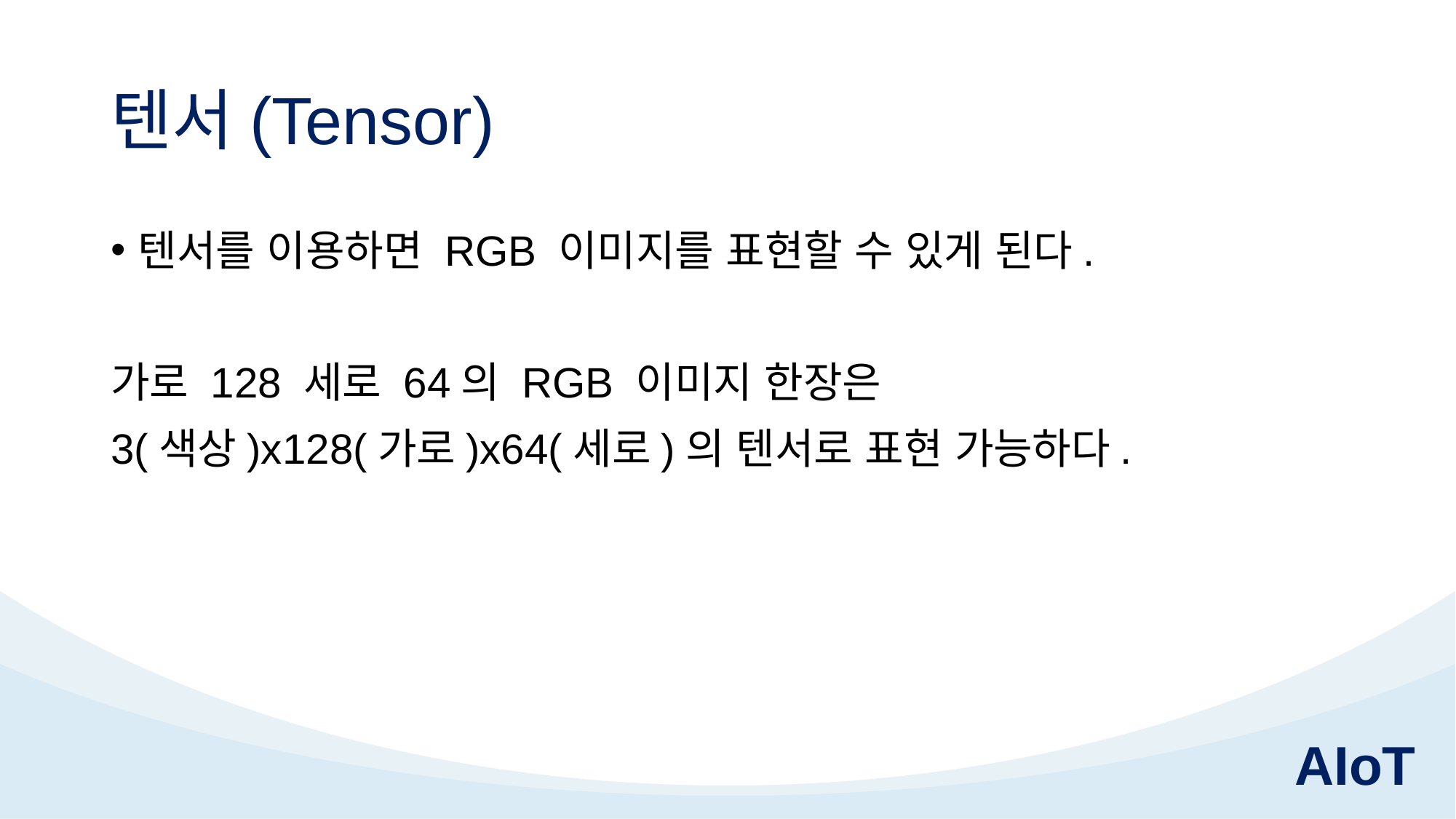

# 텐서(Tensor)
텐서를 이용하면 RGB 이미지를 표현할 수 있게 된다.

가로 128 세로 64의 RGB 이미지 한장은
3(색상)x128(가로)x64(세로)의 텐서로 표현 가능하다.